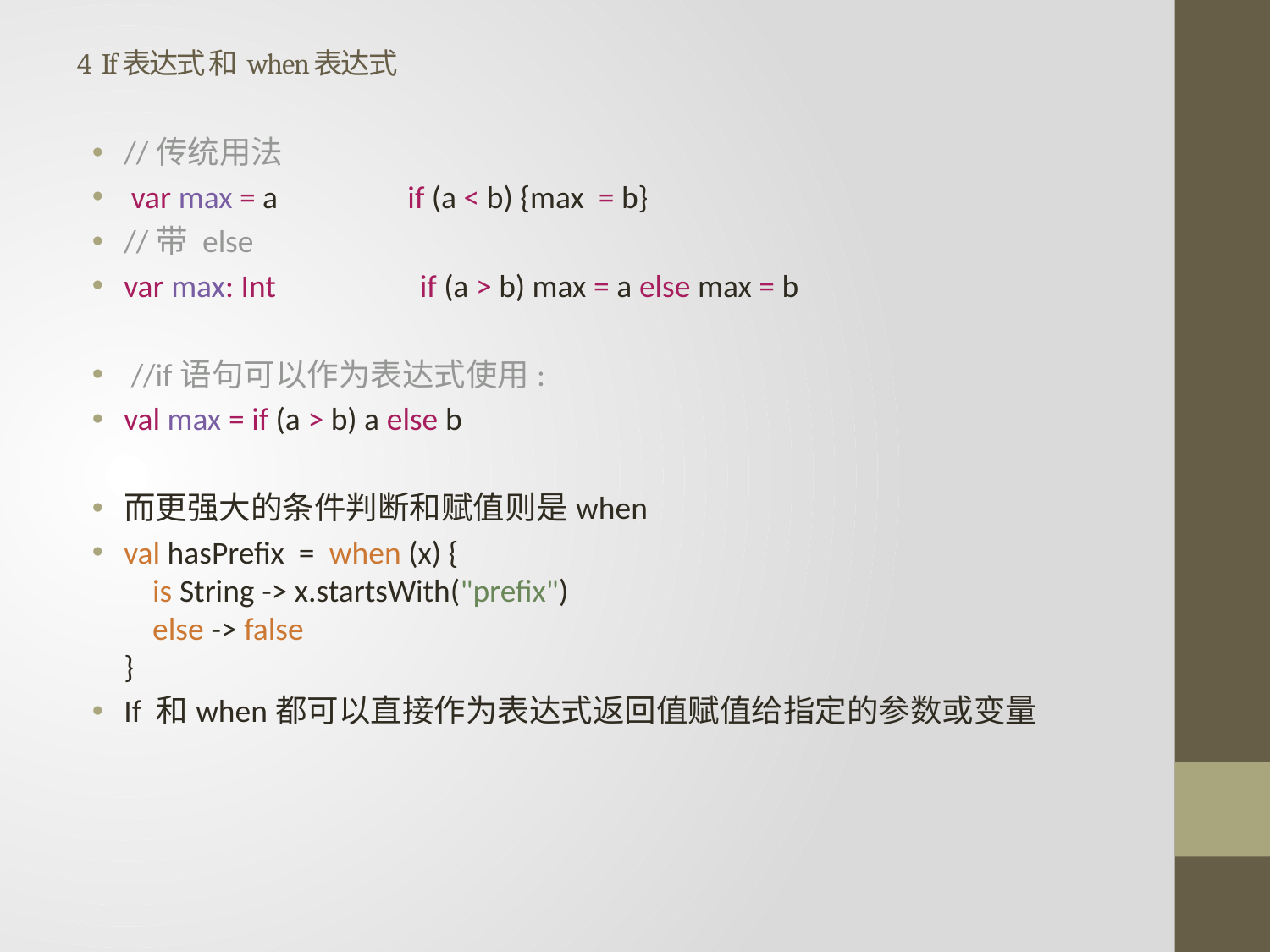

# 4  If表达式 和 when表达式
//传统用法
 var max = a                  if (a < b) {max  = b}
//带 else
var max: Int                    if (a > b) max = a else max = b

 //if语句可以作为表达式使用:
val max = if (a > b) a else b

而更强大的条件判断和赋值则是when
val hasPrefix  =  when (x) {
    is String -> x.startsWith("prefix")
    else -> false
}
If 和when都可以直接作为表达式返回值赋值给指定的参数或变量